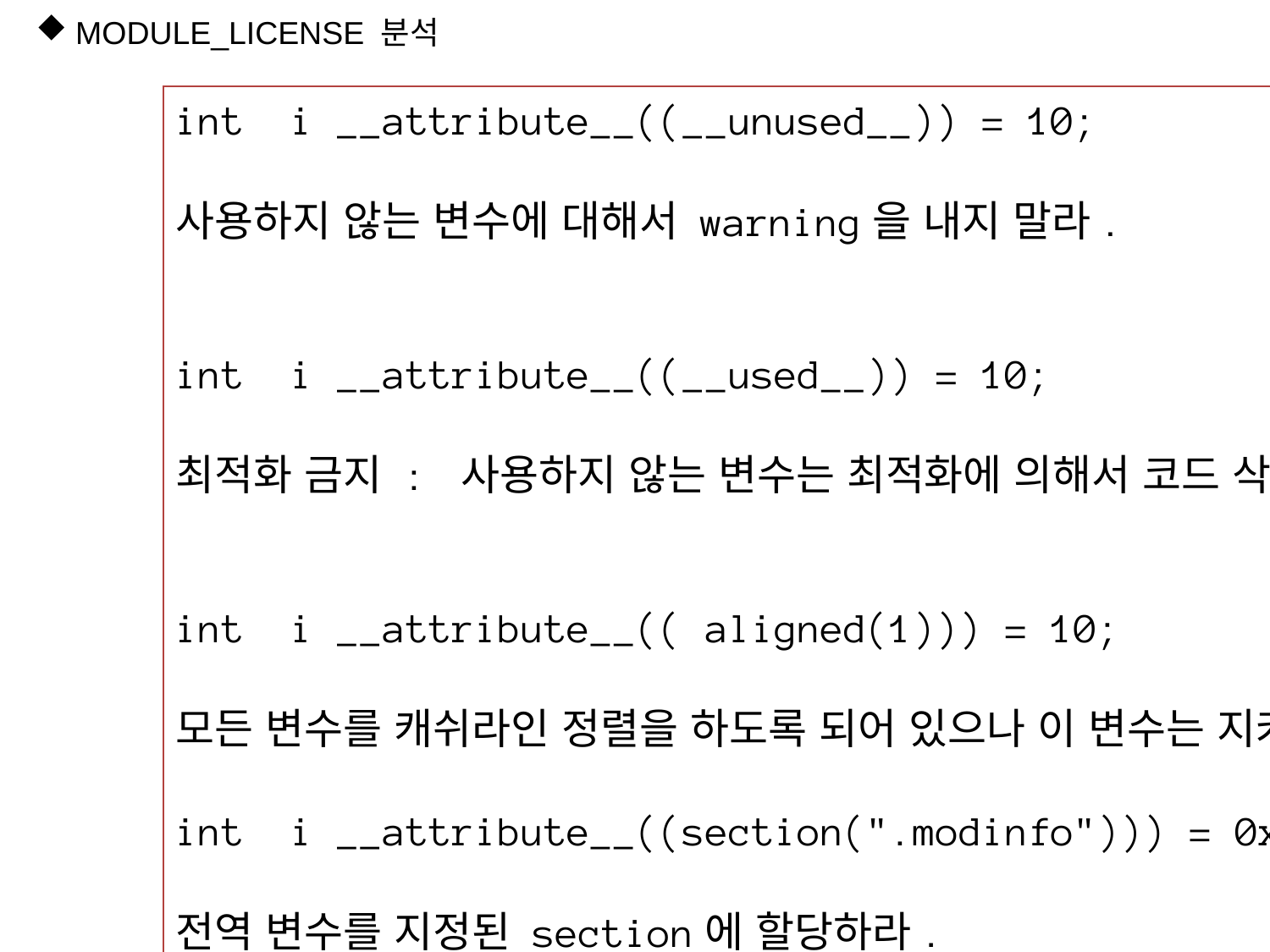

MODULE_LICENSE 분석
int  i __attribute__((__unused__)) = 10;

사용하지 않는 변수에 대해서 warning을 내지 말라.

int  i __attribute__((__used__)) = 10;

최적화 금지 : 사용하지 않는 변수는 최적화에 의해서 코드 삭제 금지.

int  i __attribute__(( aligned(1))) = 10;

모든 변수를 캐쉬라인 정렬을 하도록 되어 있으나 이 변수는 지키지 않아도 됨

int  i __attribute__((section(".modinfo"))) = 0x77777777;

전역 변수를 지정된 section에 할당하라.